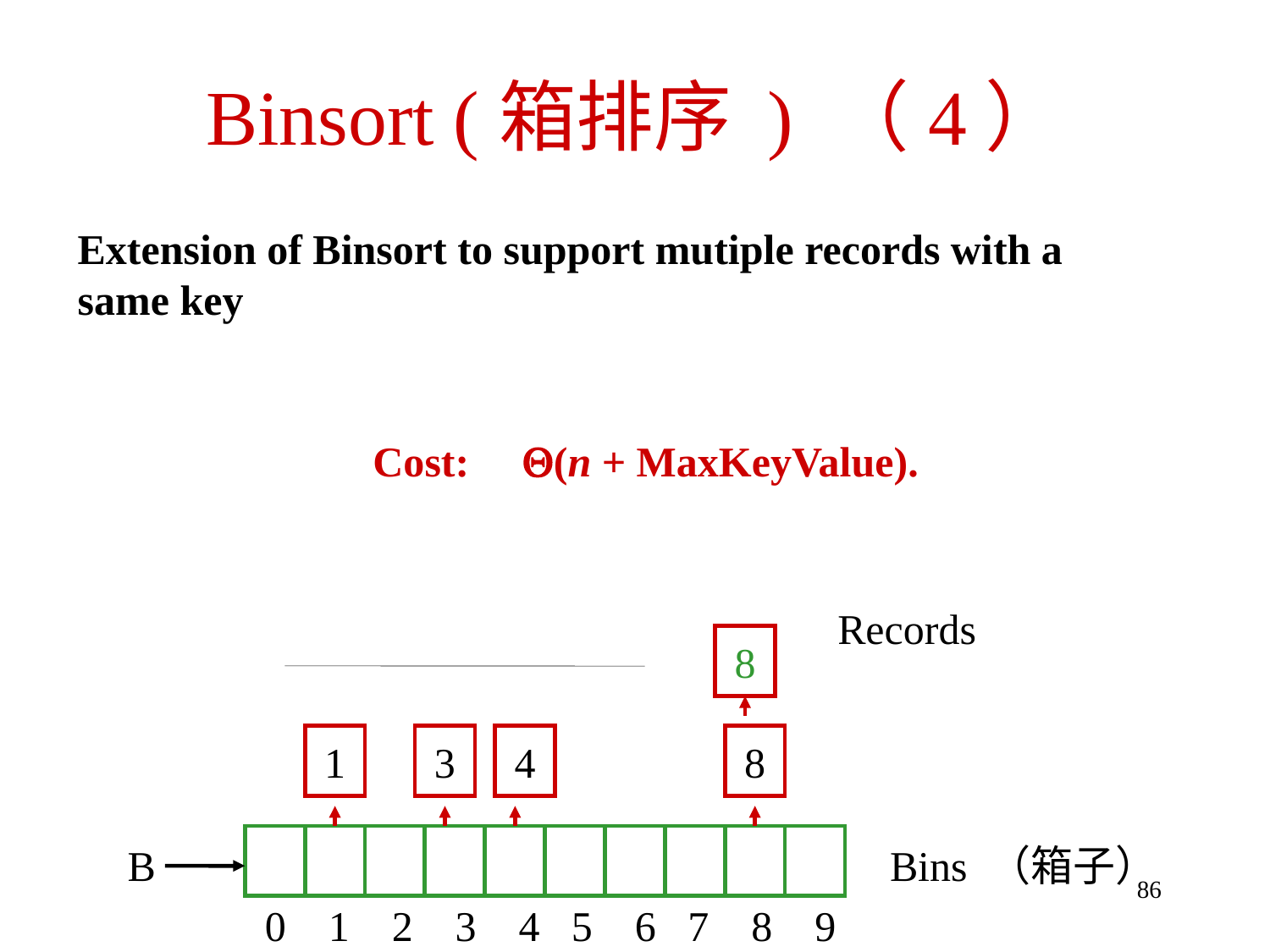

# Binsort (箱排序 ) （4）
Extension of Binsort to support mutiple records with a same key
Cost:     Θ(n + MaxKeyValue).
Records
8

1
3
4
8

B
Bins （箱子）

86
0    1    2    3    4   5    6   7    8    9